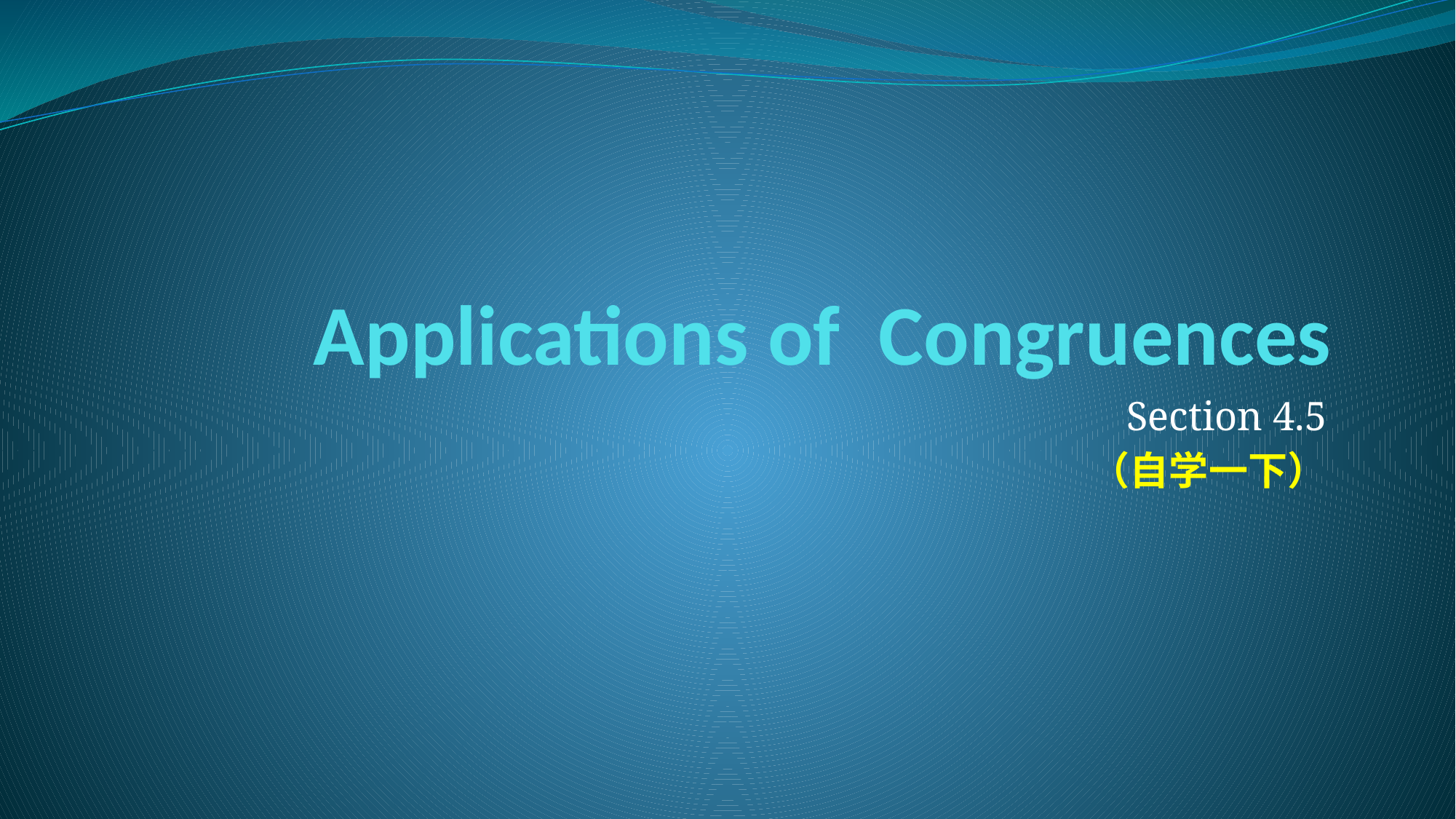

# Applications of  Congruences
Section 4.5
（自学一下）